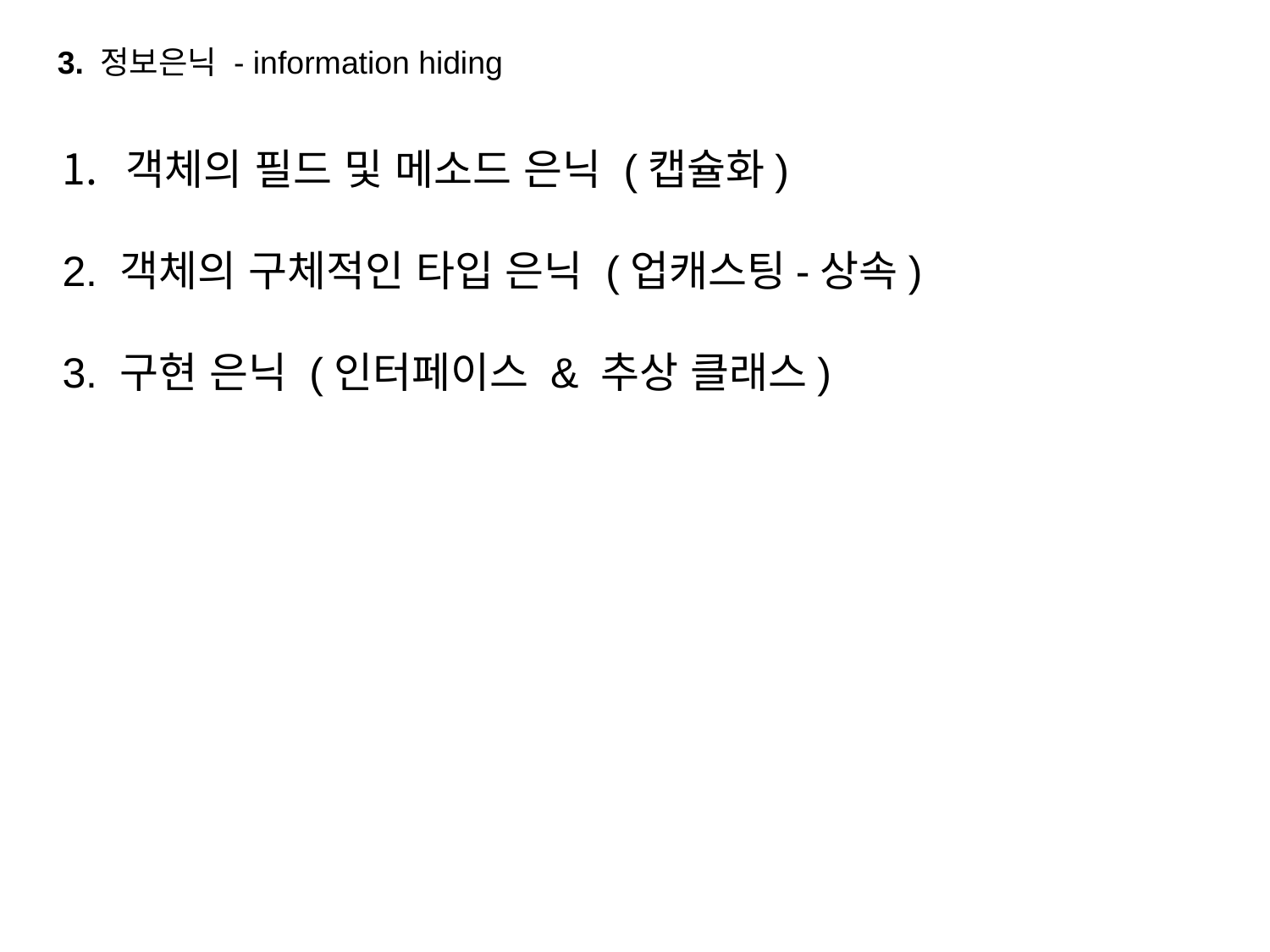

3. 정보은닉 - information hiding
객체의 필드 및 메소드 은닉 (캡슐화)

2. 객체의 구체적인 타입 은닉 (업캐스팅-상속)

3. 구현 은닉 (인터페이스 & 추상 클래스)